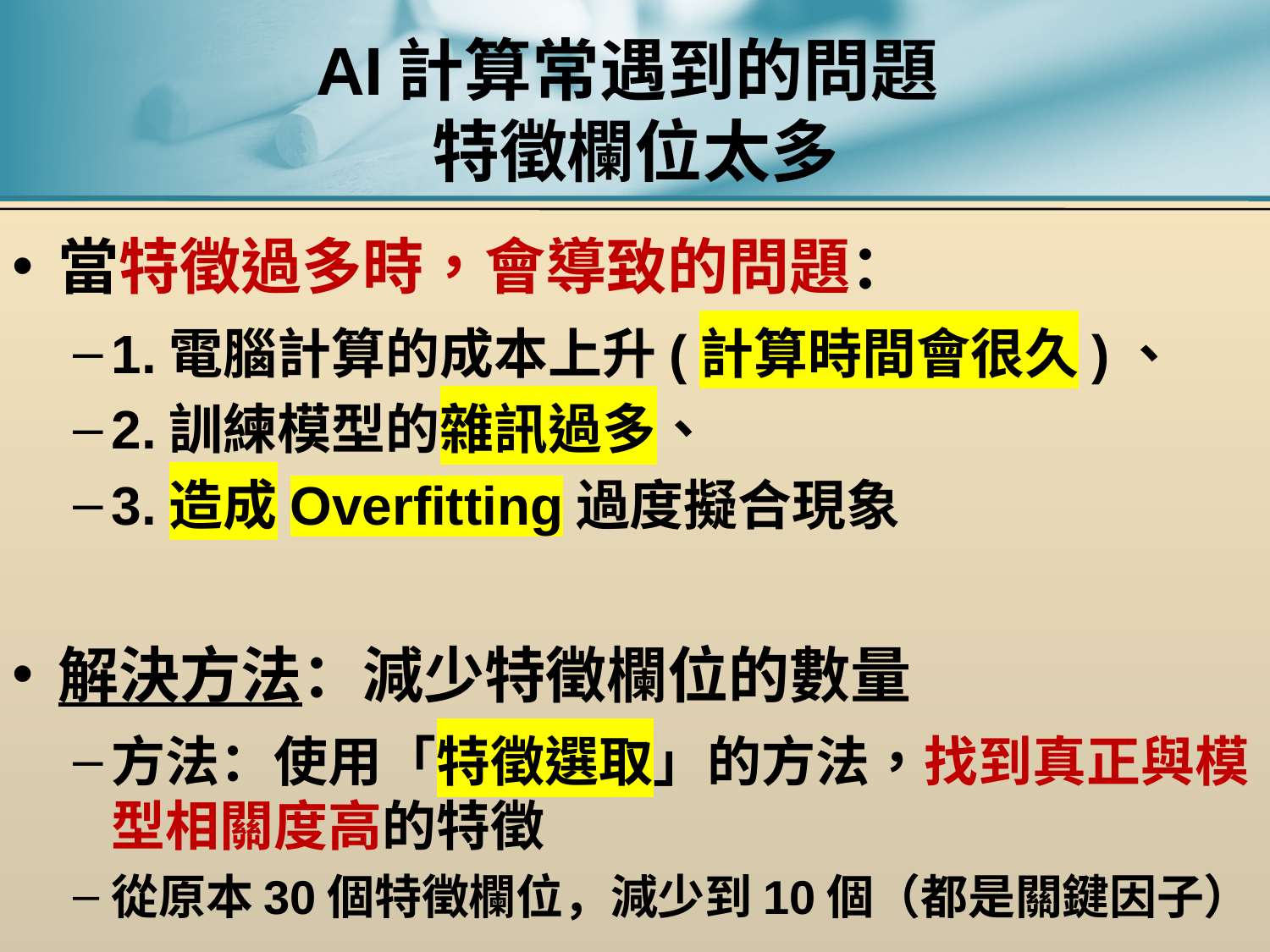

# AI計算常遇到的問題 特徵欄位太多
當特徵過多時，會導致的問題：
1.電腦計算的成本上升(計算時間會很久)、
2.訓練模型的雜訊過多、
3.造成Overfitting過度擬合現象

解決方法：減少特徵欄位的數量
方法：使用「特徵選取」的方法，找到真正與模型相關度高的特徵
從原本30個特徵欄位，減少到10個（都是關鍵因子）